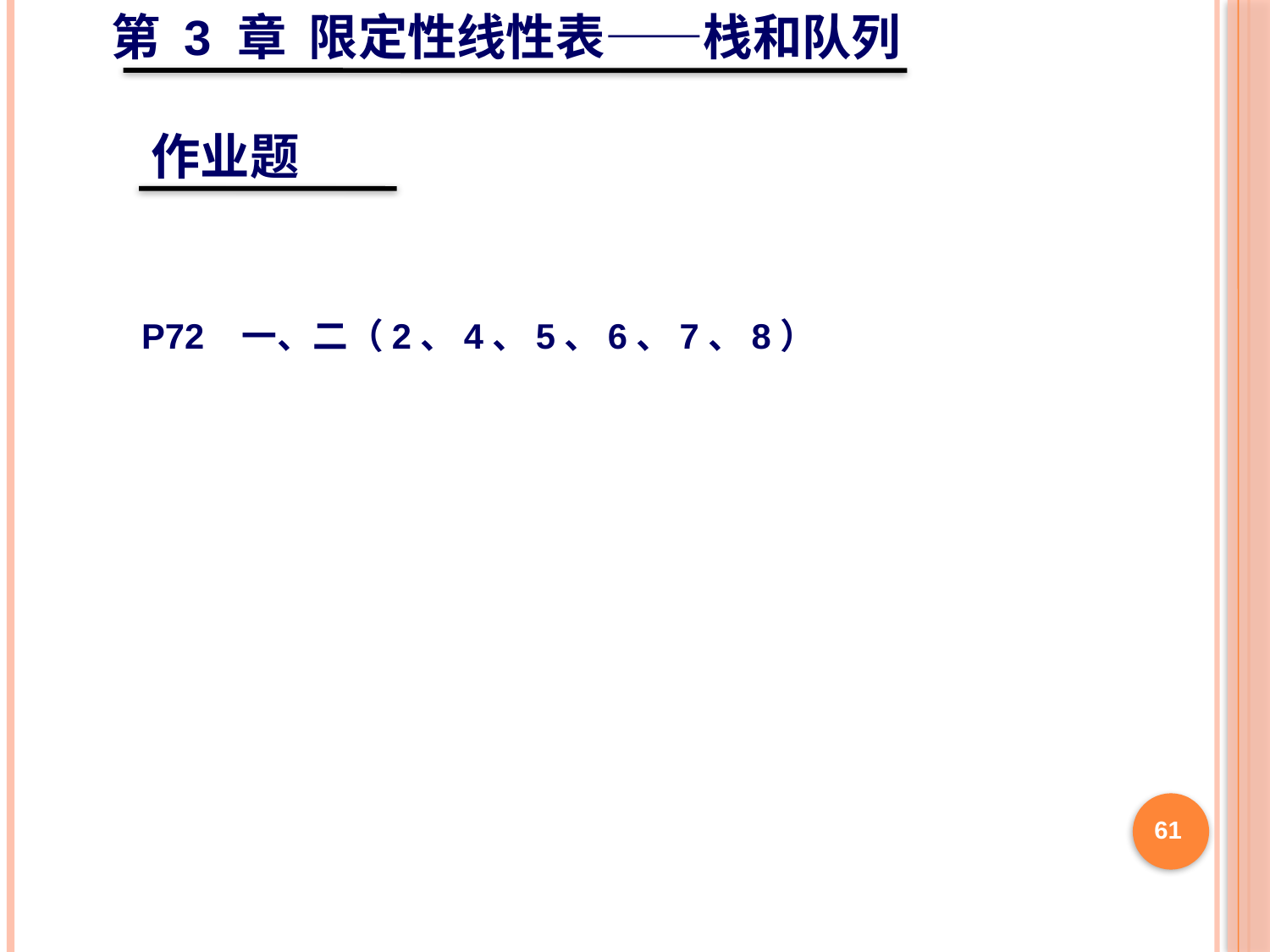

第 3 章  限定性线性表——栈和队列
作业题
P72   一、二（2、4、5、6、7、8）
61